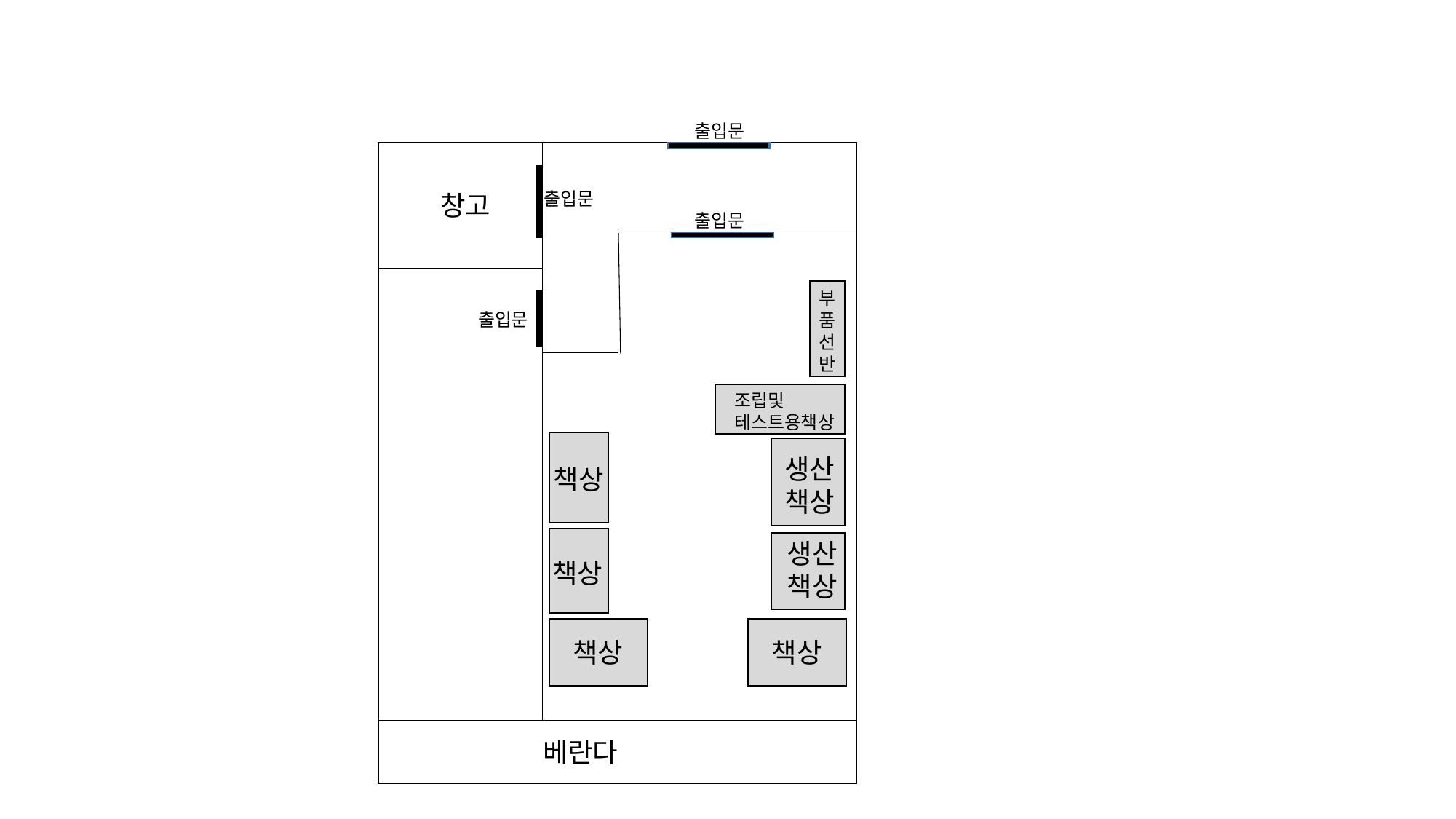

출입문

출입문
창고
출입문

부
품
선
반

출입문
조립및
테스트용책상

생산
책상
책상

생산
책상

책상

책상
책상
베란다